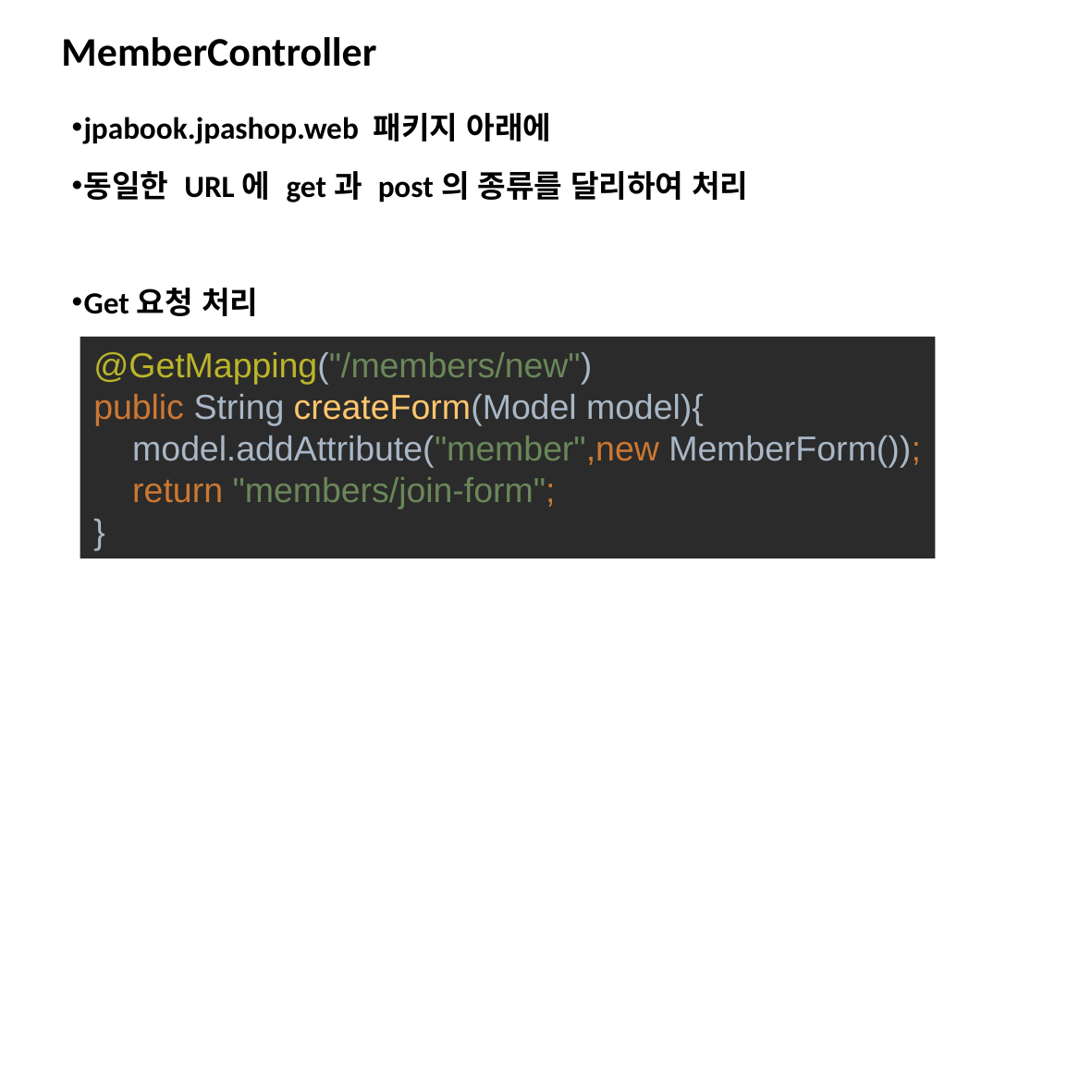

# MemberController
jpabook.jpashop.web 패키지 아래에
동일한 URL에 get과 post의 종류를 달리하여 처리

Get요청 처리

@GetMapping("/members/new")
public String createForm(Model model){
    model.addAttribute("member",new MemberForm());
    return "members/join-form";
}